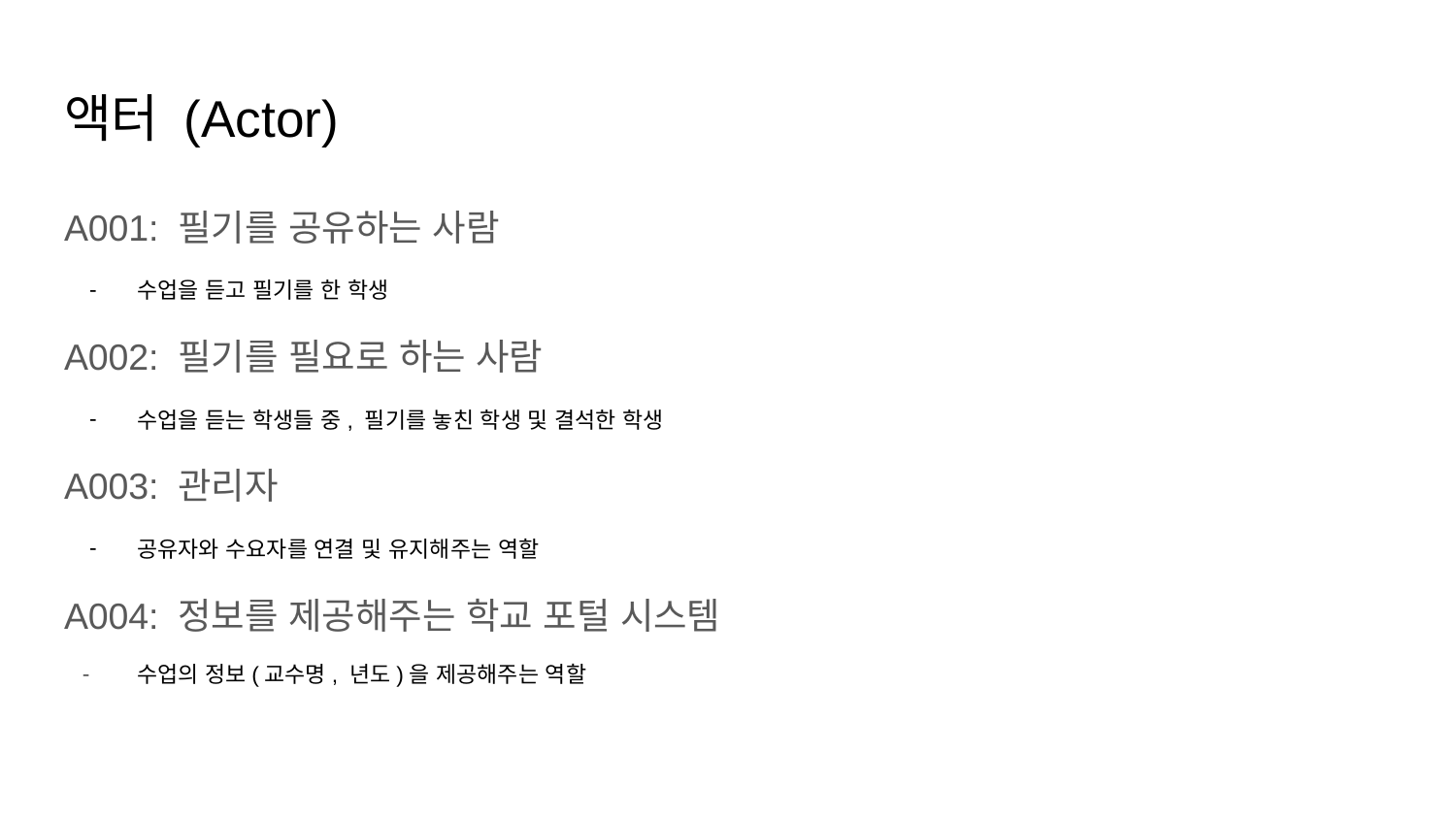

# 액터 (Actor)
A001: 필기를 공유하는 사람
수업을 듣고 필기를 한 학생
A002: 필기를 필요로 하는 사람
수업을 듣는 학생들 중, 필기를 놓친 학생 및 결석한 학생
A003: 관리자
공유자와 수요자를 연결 및 유지해주는 역할
A004: 정보를 제공해주는 학교 포털 시스템
수업의 정보(교수명, 년도)을 제공해주는 역할